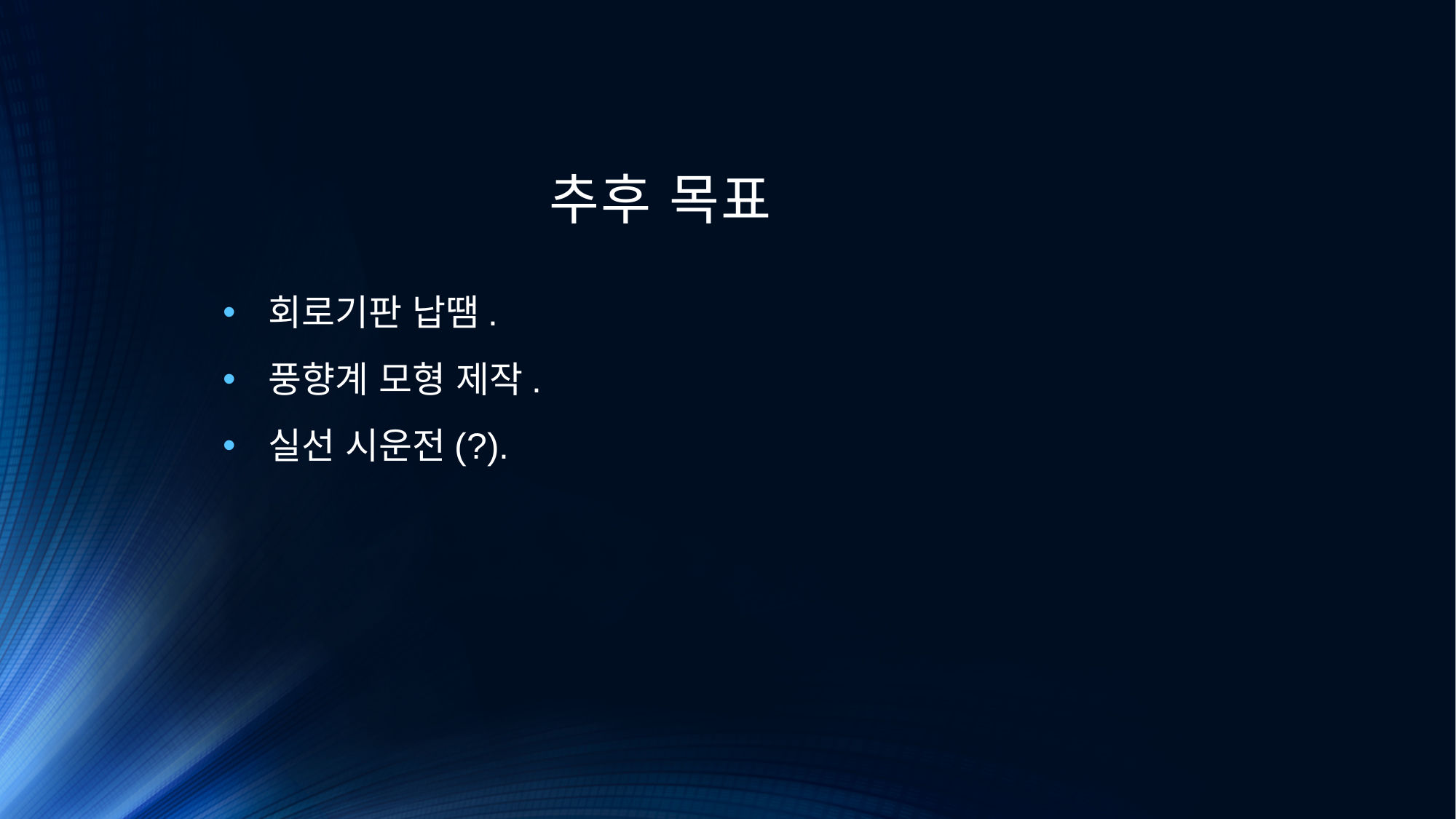

# 추후 목표
 회로기판 납땜.
 풍향계 모형 제작.
 실선 시운전(?).